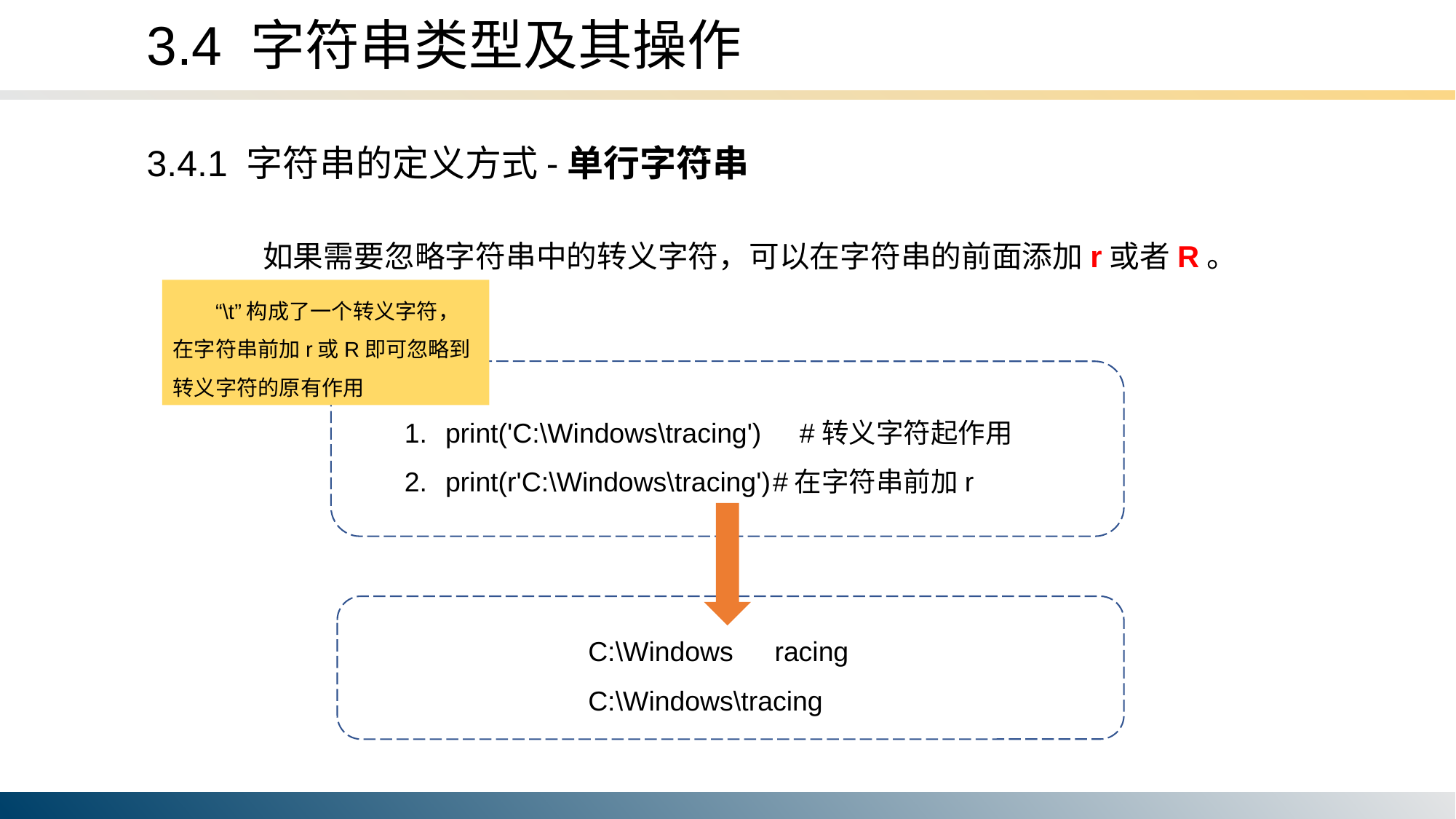

3.4 字符串类型及其操作

3.4.1 字符串的定义方式-单行字符串
如果需要忽略字符串中的转义字符，可以在字符串的前面添加r或者R。
“\t”构成了一个转义字符，在字符串前加r或R即可忽略到转义字符的原有作用

print('C:\Windows\tracing')     #转义字符起作用
print(r'C:\Windows\tracing')	#在字符串前加r

C:\Windows	racing
C:\Windows\tracing